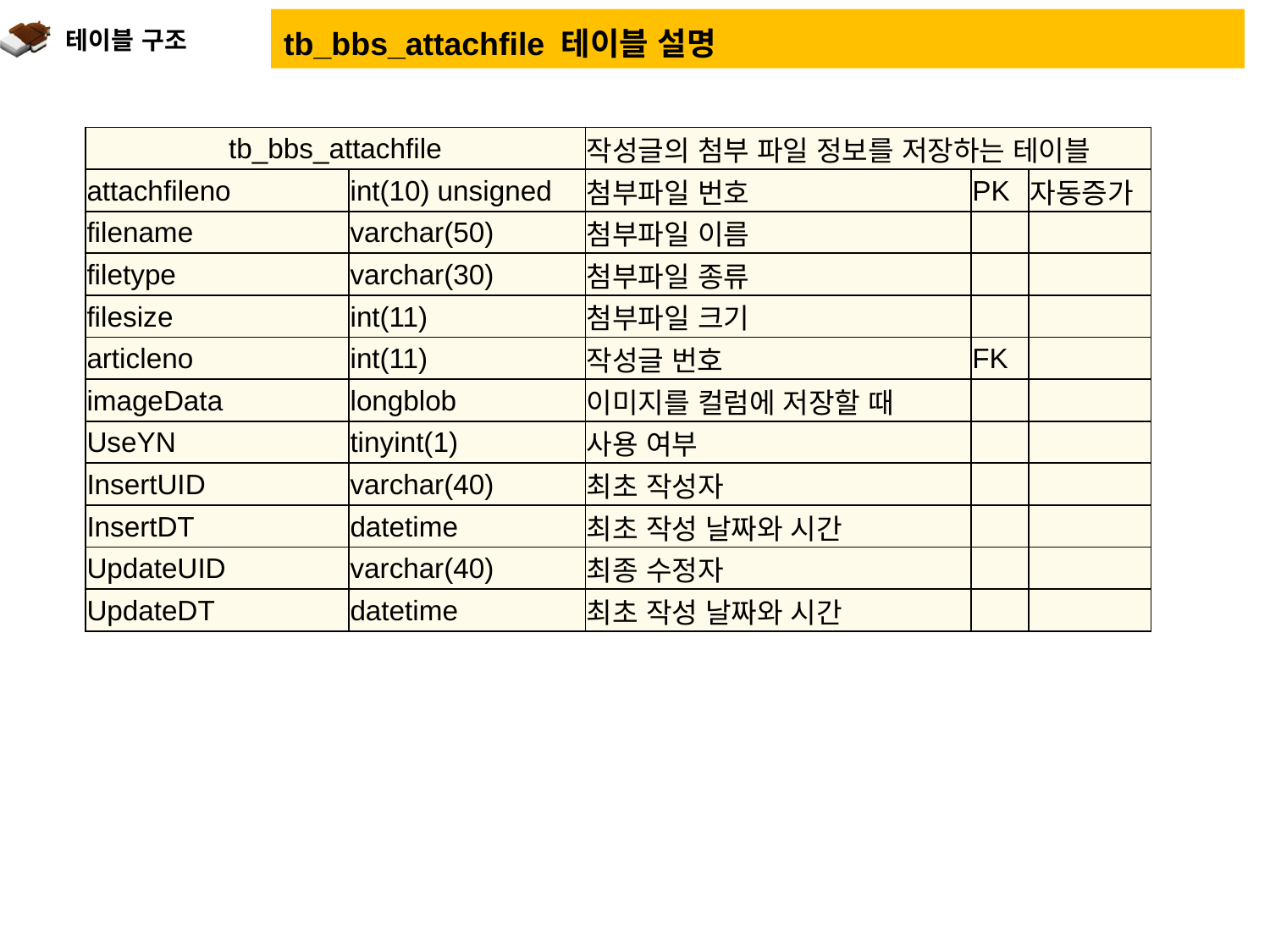

테이블 구조
# tb_bbs_attachfile 테이블 설명

| tb\_bbs\_attachfile |  | 작성글의 첨부 파일 정보를 저장하는 테이블 |  |  |
| --- | --- | --- | --- | --- |
| attachfileno | int(10) unsigned | 첨부파일 번호 | PK | 자동증가 |
| filename | varchar(50) | 첨부파일 이름 |  |  |
| filetype | varchar(30) | 첨부파일 종류 |  |  |
| filesize | int(11) | 첨부파일 크기 |  |  |
| articleno | int(11) | 작성글 번호 | FK |  |
| imageData | longblob | 이미지를 컬럼에 저장할 때 |  |  |
| UseYN | tinyint(1) | 사용 여부 |  |  |
| InsertUID | varchar(40) | 최초 작성자 |  |  |
| InsertDT | datetime | 최초 작성 날짜와 시간 |  |  |
| UpdateUID | varchar(40) | 최종 수정자 |  |  |
| UpdateDT | datetime | 최초 작성 날짜와 시간 |  |  |